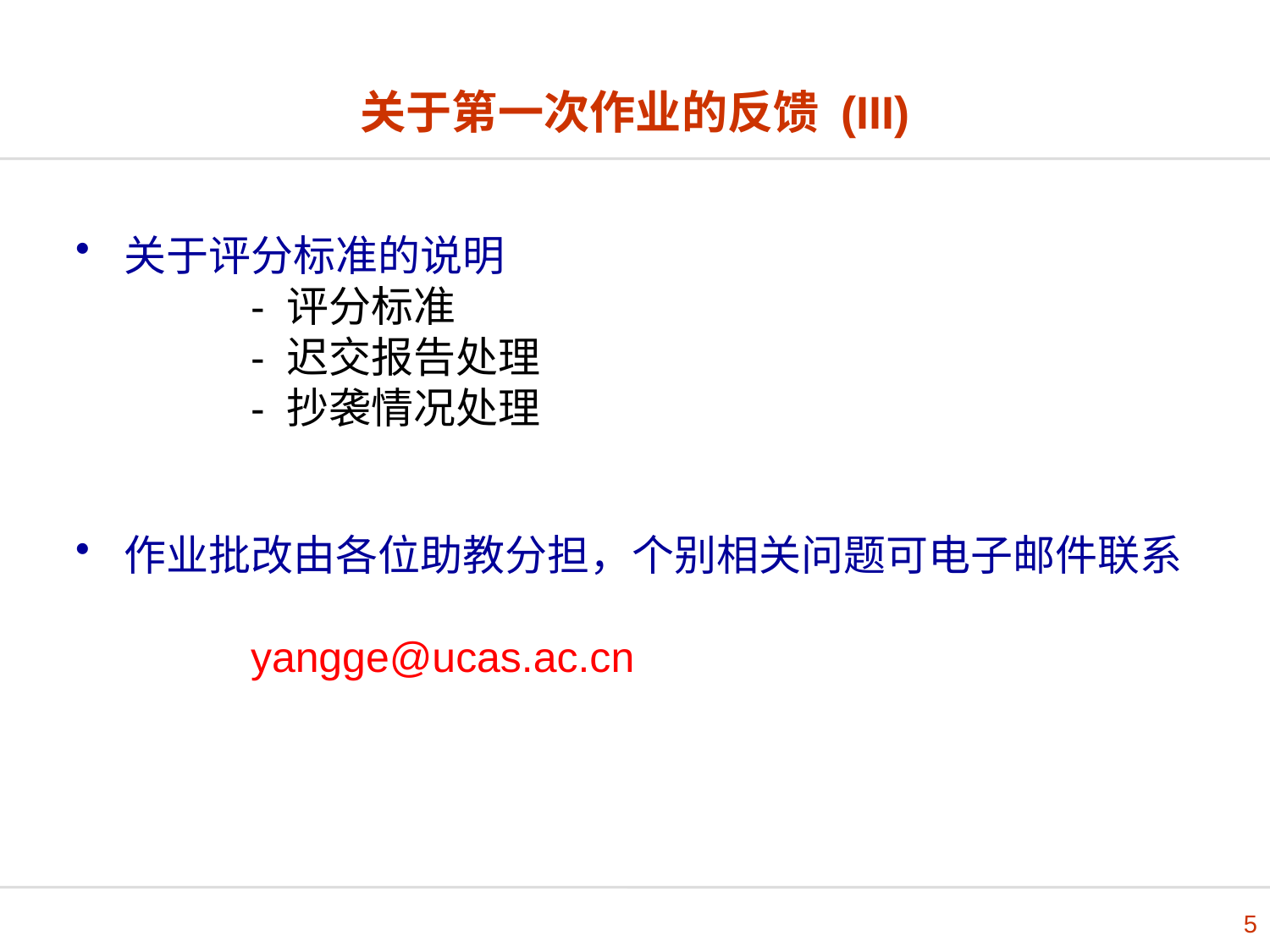

# 关于第一次作业的反馈 (III)
关于评分标准的说明
	- 评分标准
	- 迟交报告处理
	- 抄袭情况处理

作业批改由各位助教分担，个别相关问题可电子邮件联系
	yangge@ucas.ac.cn

5